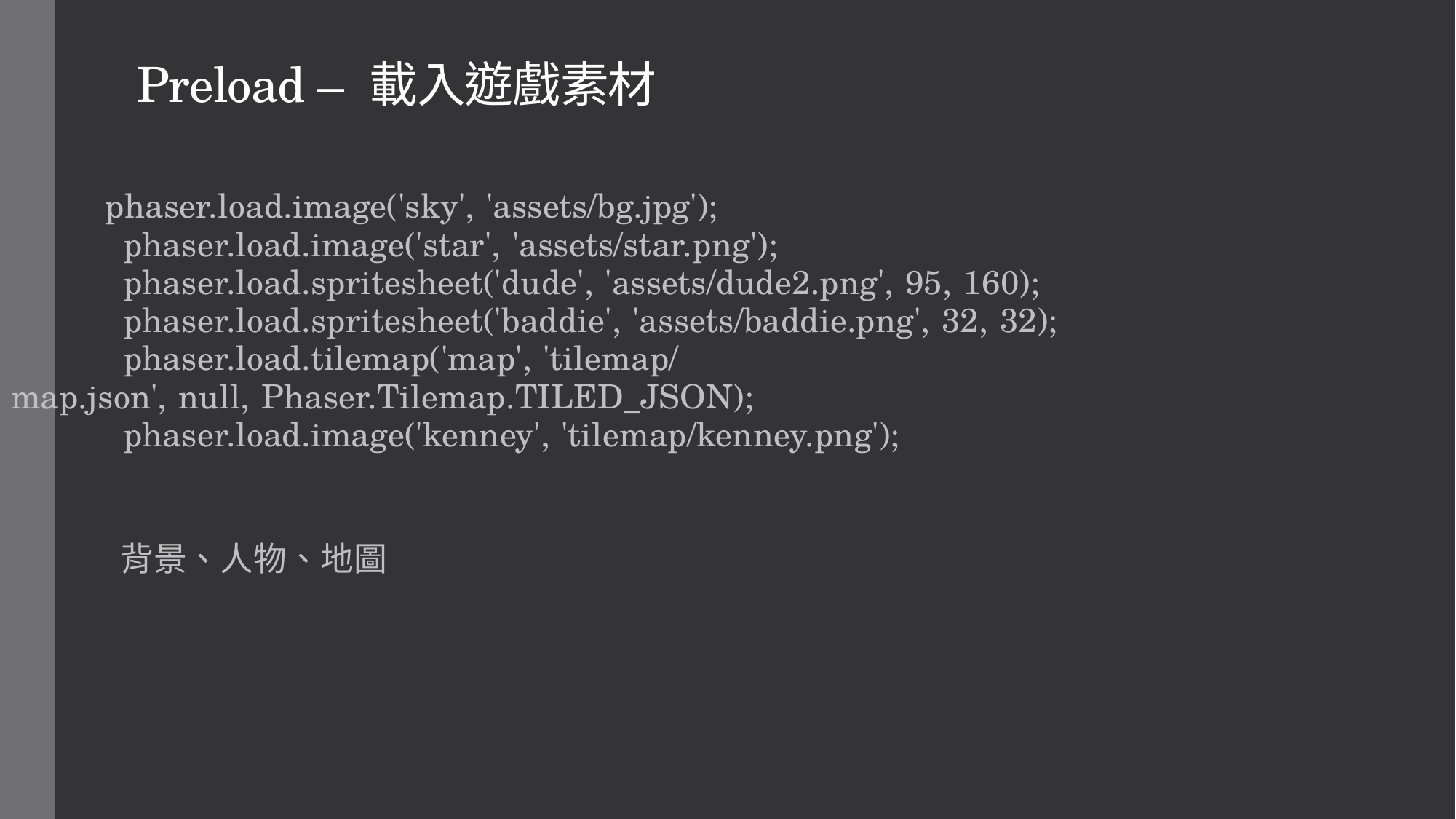

# Preload – 載入遊戲素材
          phaser.load.image('sky', 'assets/bg.jpg');
          phaser.load.image('star', 'assets/star.png');
          phaser.load.spritesheet('dude', 'assets/dude2.png', 95, 160);
          phaser.load.spritesheet('baddie', 'assets/baddie.png', 32, 32);  
          phaser.load.tilemap('map', 'tilemap/map.json', null, Phaser.Tilemap.TILED_JSON);
          phaser.load.image('kenney', 'tilemap/kenney.png');

	背景、人物、地圖